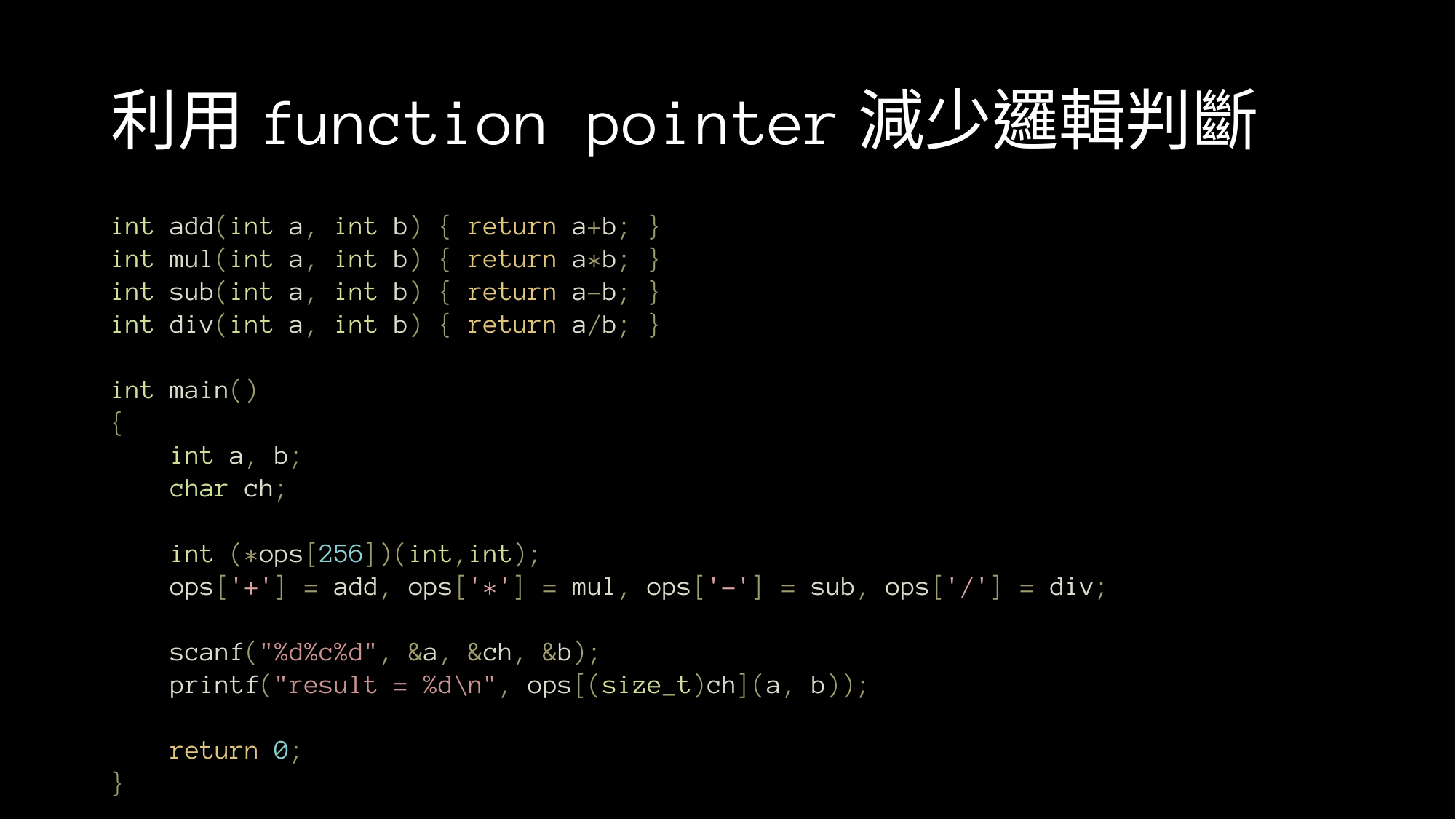

# 利用function pointer減少邏輯判斷
int add(int a, int b) { return a+b; }
int mul(int a, int b) { return a*b; }
int sub(int a, int b) { return a-b; }
int div(int a, int b) { return a/b; }

int main()
{
    int a, b;
    char ch;

    int (*ops[256])(int,int);
    ops['+'] = add, ops['*'] = mul, ops['-'] = sub, ops['/'] = div;

    scanf("%d%c%d", &a, &ch, &b);
    printf("result = %d\n", ops[(size_t)ch](a, b));

    return 0;
}